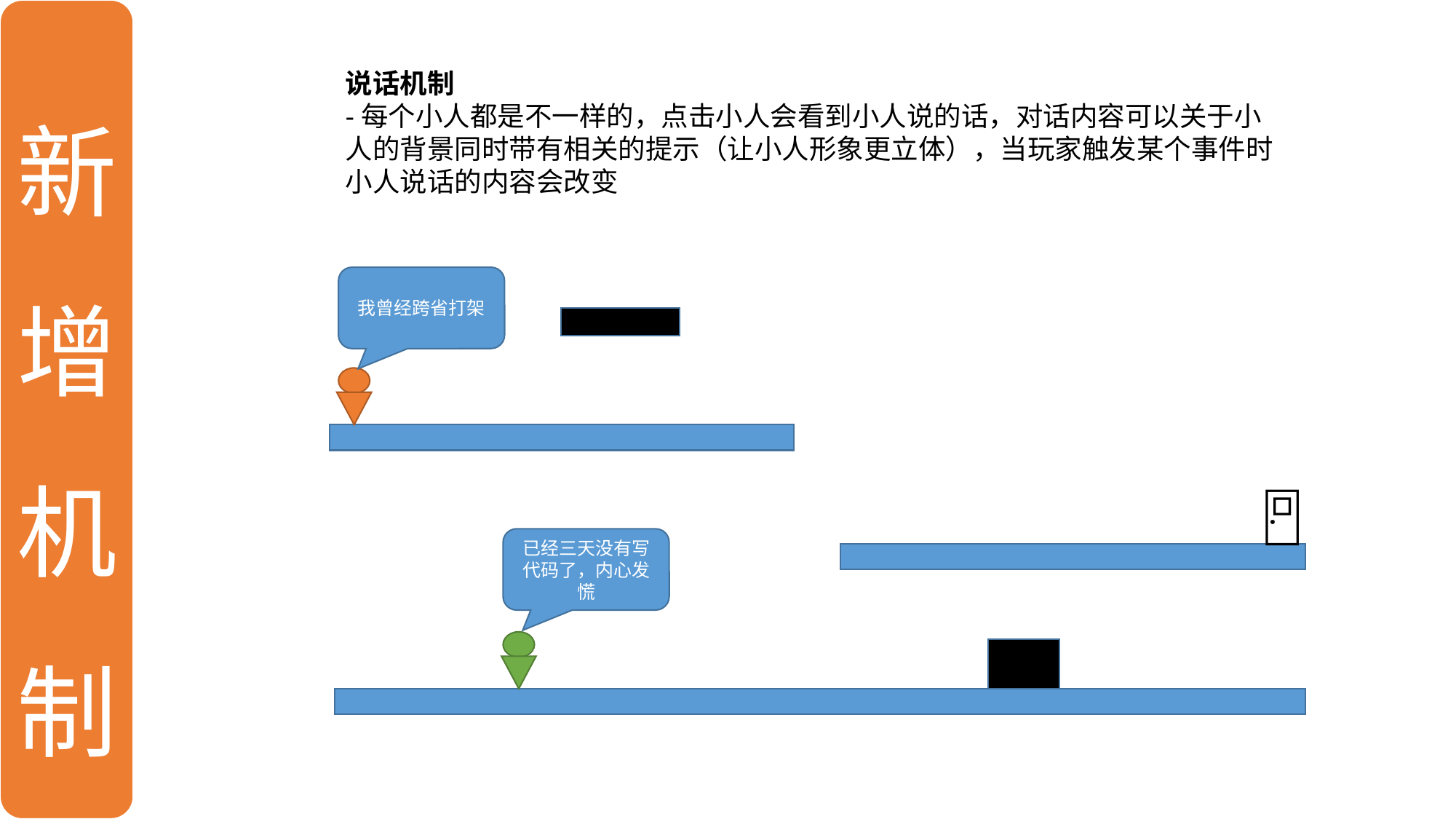

新增机制
说话机制
-每个小人都是不一样的，点击小人会看到小人说的话，对话内容可以关于小人的背景同时带有相关的提示（让小人形象更立体），当玩家触发某个事件时小人说话的内容会改变

我曾经跨省打架

🚪
已经三天没有写代码了，内心发慌